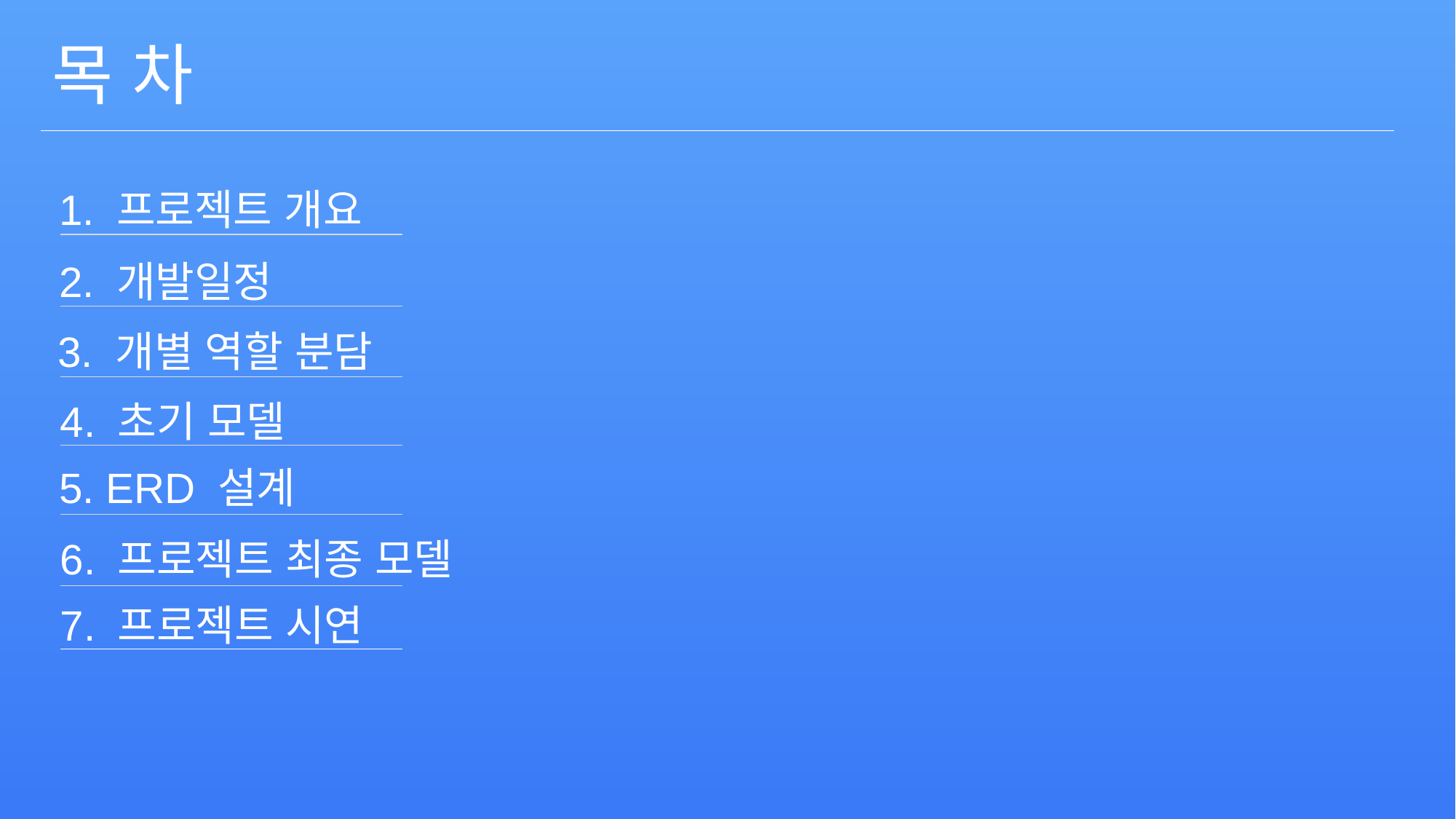

목 차
1. 프로젝트 개요
2. 개발일정
3. 개별 역할 분담
4. 초기 모델
5. ERD 설계
6. 프로젝트 최종 모델
7. 프로젝트 시연